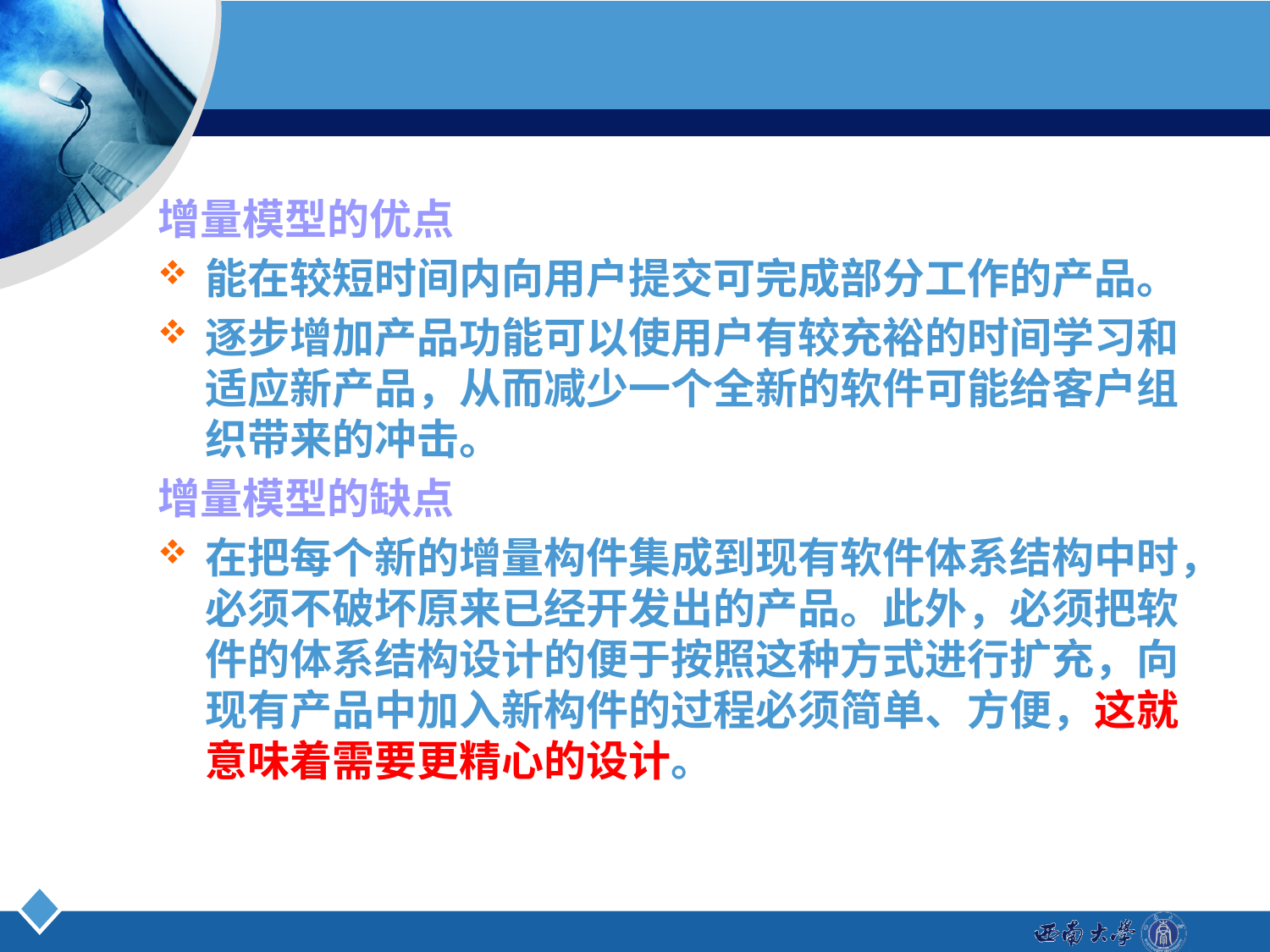

增量模型的优点
能在较短时间内向用户提交可完成部分工作的产品。
逐步增加产品功能可以使用户有较充裕的时间学习和适应新产品，从而减少一个全新的软件可能给客户组织带来的冲击。
增量模型的缺点
在把每个新的增量构件集成到现有软件体系结构中时，必须不破坏原来已经开发出的产品。此外，必须把软件的体系结构设计的便于按照这种方式进行扩充，向现有产品中加入新构件的过程必须简单、方便，这就意味着需要更精心的设计。